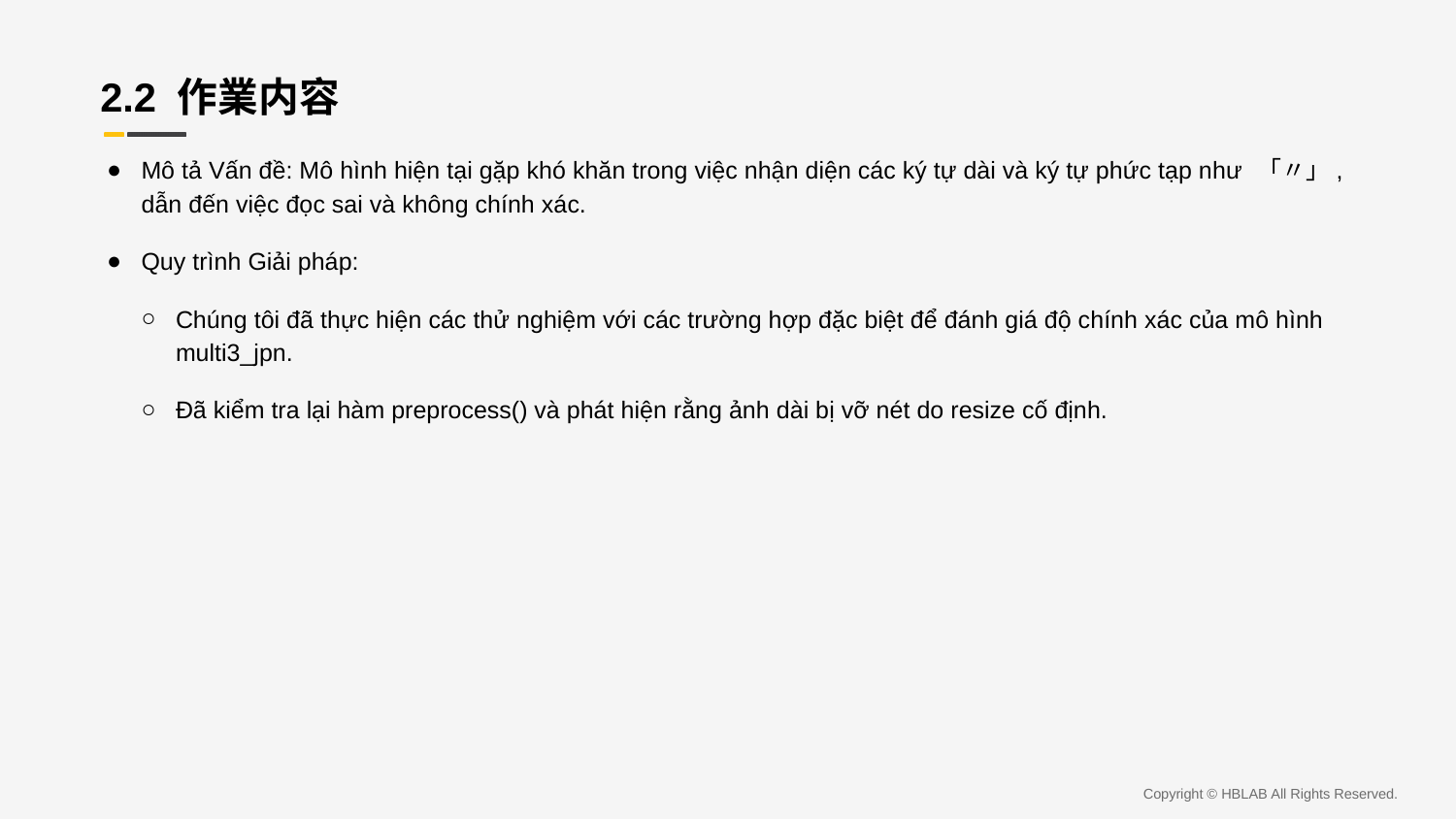

2.2 作業内容
Mô tả Vấn đề: Mô hình hiện tại gặp khó khăn trong việc nhận diện các ký tự dài và ký tự phức tạp như 「〃」, dẫn đến việc đọc sai và không chính xác.
Quy trình Giải pháp:
Chúng tôi đã thực hiện các thử nghiệm với các trường hợp đặc biệt để đánh giá độ chính xác của mô hình multi3_jpn.
Đã kiểm tra lại hàm preprocess() và phát hiện rằng ảnh dài bị vỡ nét do resize cố định.